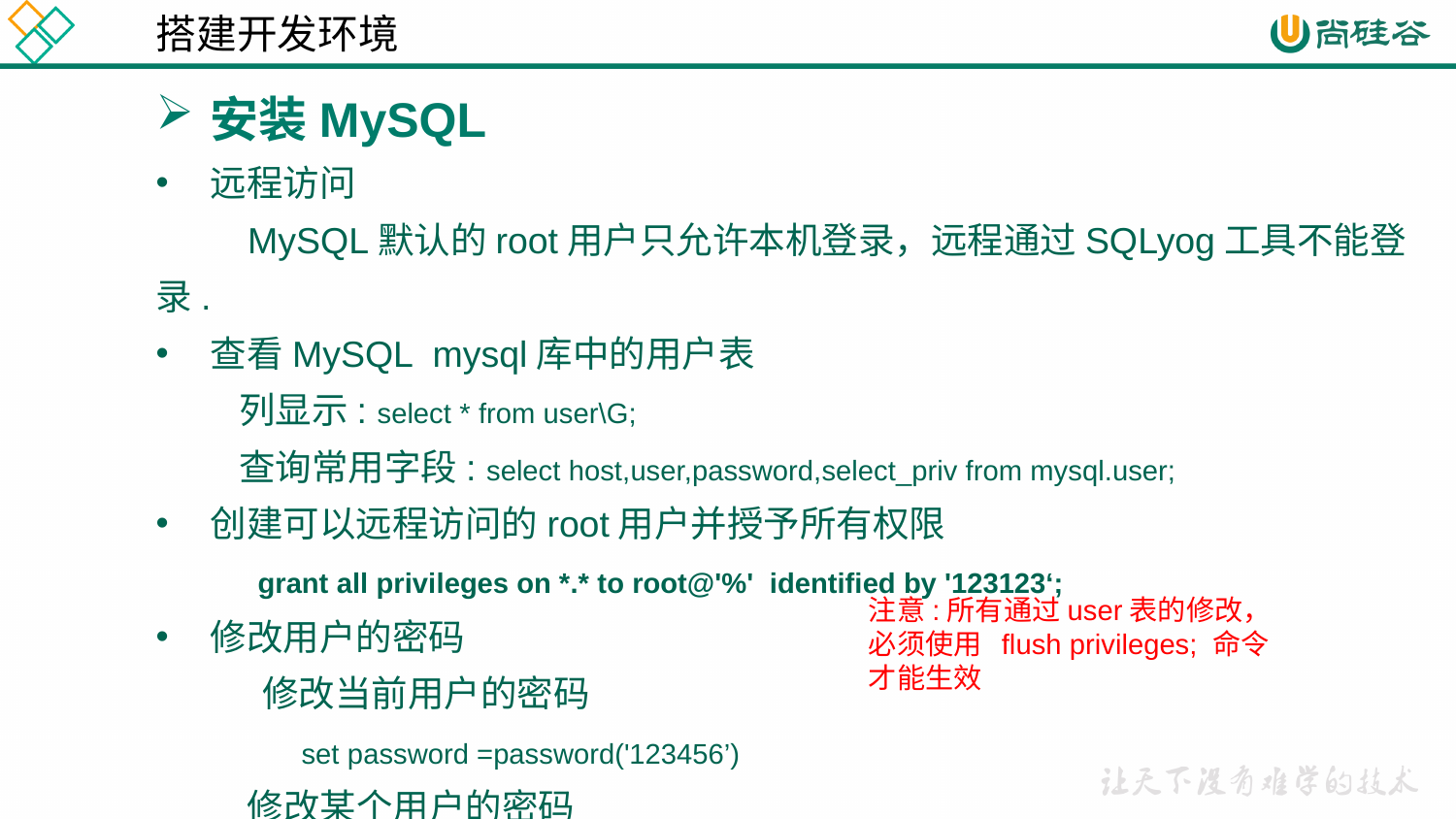

搭建开发环境
安装MySQL
远程访问
         MySQL默认的root用户只允许本机登录，远程通过SQLyog工具不能登录.
查看MySQL  mysql库中的用户表
         列显示: select * from user\G;
         查询常用字段: select host,user,password,select_priv from mysql.user;
创建可以远程访问的root用户并授予所有权限
          grant all privileges on *.* to root@'%'  identified by '123123‘;
修改用户的密码
   修改当前用户的密码
          	set password =password('123456’)
          修改某个用户的密码
	 update mysql.user set password=password('123456') where user='li4';

注意:所有通过user表的修改，必须使用  flush privileges; 命令才能生效